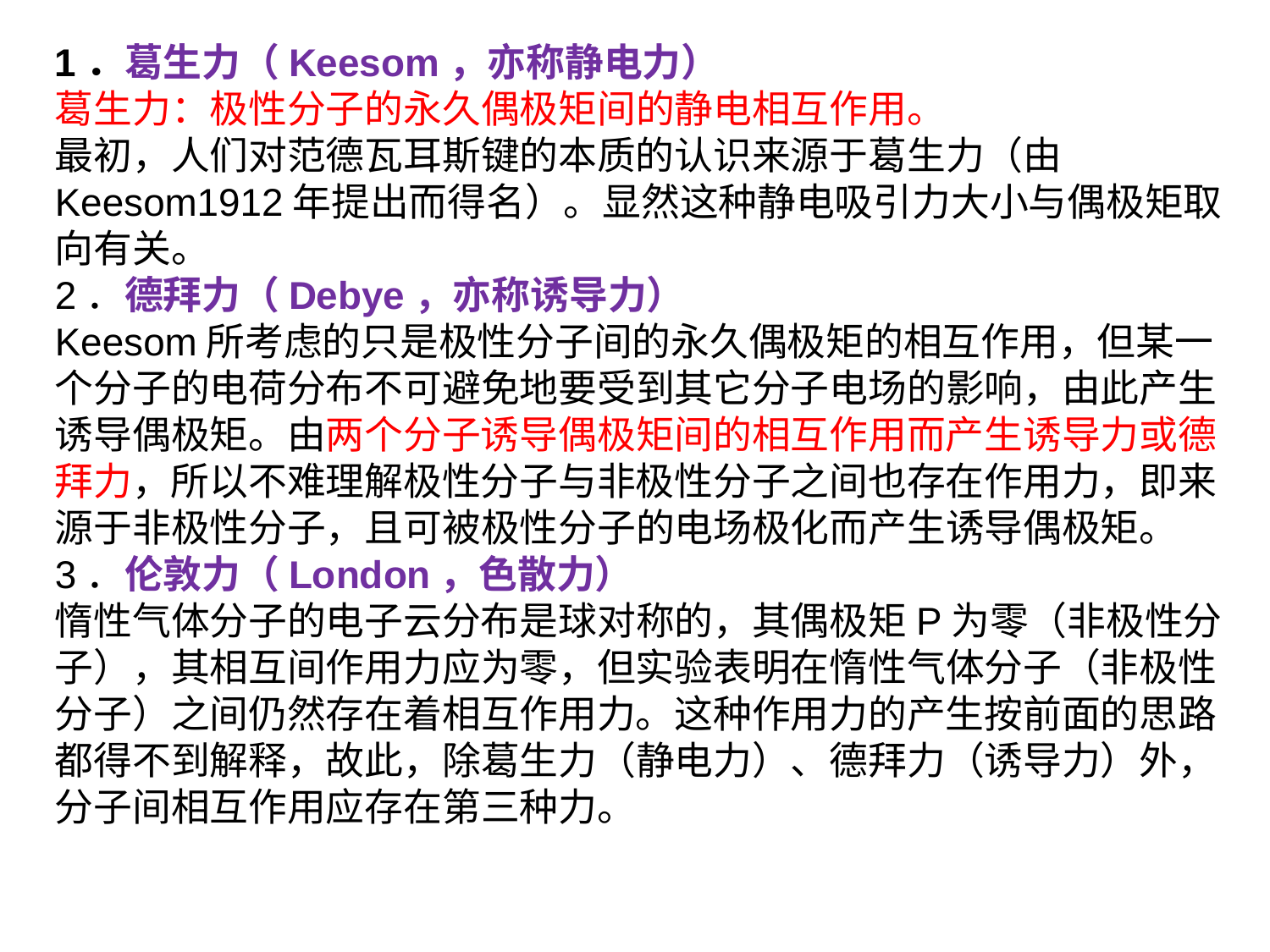

1．葛生力（Keesom，亦称静电力）
葛生力：极性分子的永久偶极矩间的静电相互作用。
最初，人们对范德瓦耳斯键的本质的认识来源于葛生力（由Keesom1912年提出而得名）。显然这种静电吸引力大小与偶极矩取向有关。
2．德拜力（Debye，亦称诱导力）
Keesom所考虑的只是极性分子间的永久偶极矩的相互作用，但某一个分子的电荷分布不可避免地要受到其它分子电场的影响，由此产生诱导偶极矩。由两个分子诱导偶极矩间的相互作用而产生诱导力或德拜力，所以不难理解极性分子与非极性分子之间也存在作用力，即来源于非极性分子，且可被极性分子的电场极化而产生诱导偶极矩。
3．伦敦力（London，色散力）
惰性气体分子的电子云分布是球对称的，其偶极矩P为零（非极性分子），其相互间作用力应为零，但实验表明在惰性气体分子（非极性分子）之间仍然存在着相互作用力。这种作用力的产生按前面的思路都得不到解释，故此，除葛生力（静电力）、德拜力（诱导力）外，分子间相互作用应存在第三种力。